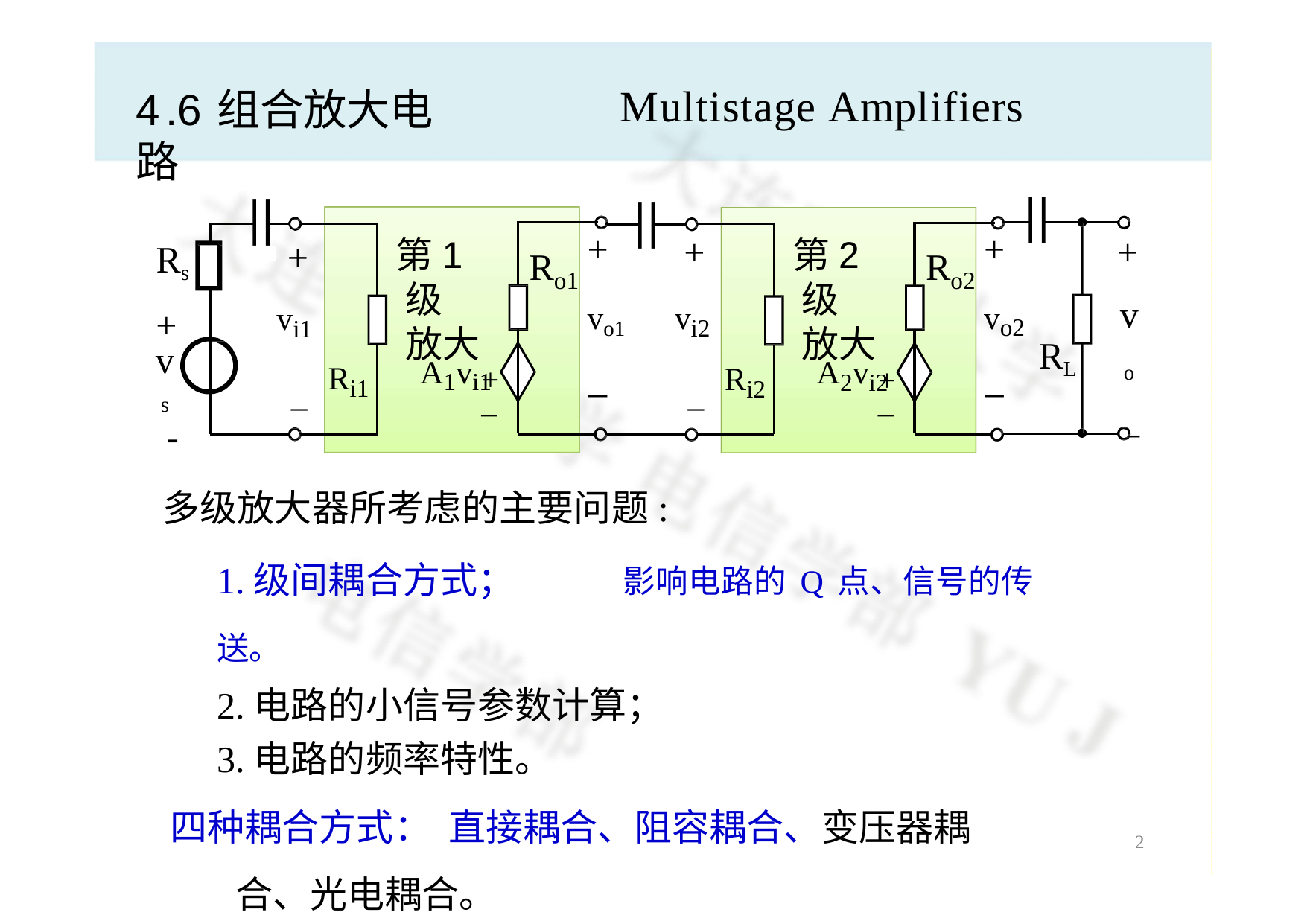

# Multistage Amplifiers
4.6组合放大电路

+
+
+
vo
_
+
第1级  放大
+
第2级  放大
+
+
Rs
+
vs
-

R
R

o1
o2

vo2
vo1	vi2
vi1

RL

_	Ri1
_	Ri2

_
_
A1vi1
A2vi2
_
_

多级放大器所考虑的主要问题:
1.级间耦合方式；	影响电路的Q点、信号的传送。
2.电路的小信号参数计算；
3.电路的频率特性。
四种耦合方式：  直接耦合、阻容耦合、变压器耦合、光电耦合。
2